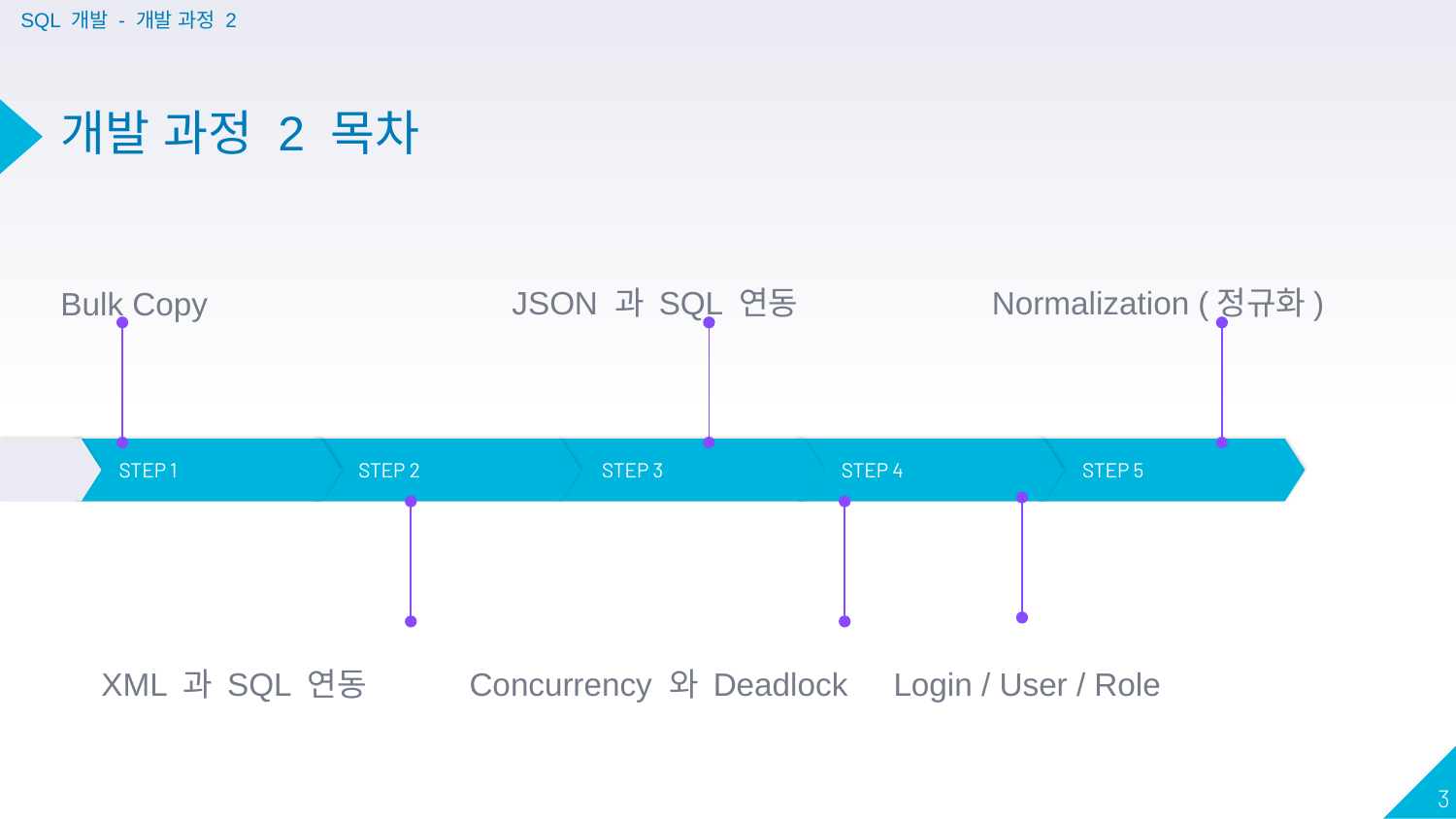

# SQL 개발 - 개발 과정 2
개발 과정 2 목차
JSON 과 SQL 연동
Bulk Copy
Normalization (정규화)

STEP 1
STEP 2
STEP 3
STEP 4
STEP 5
XML 과 SQL 연동
Concurrency 와 Deadlock
Login / User / Role
3